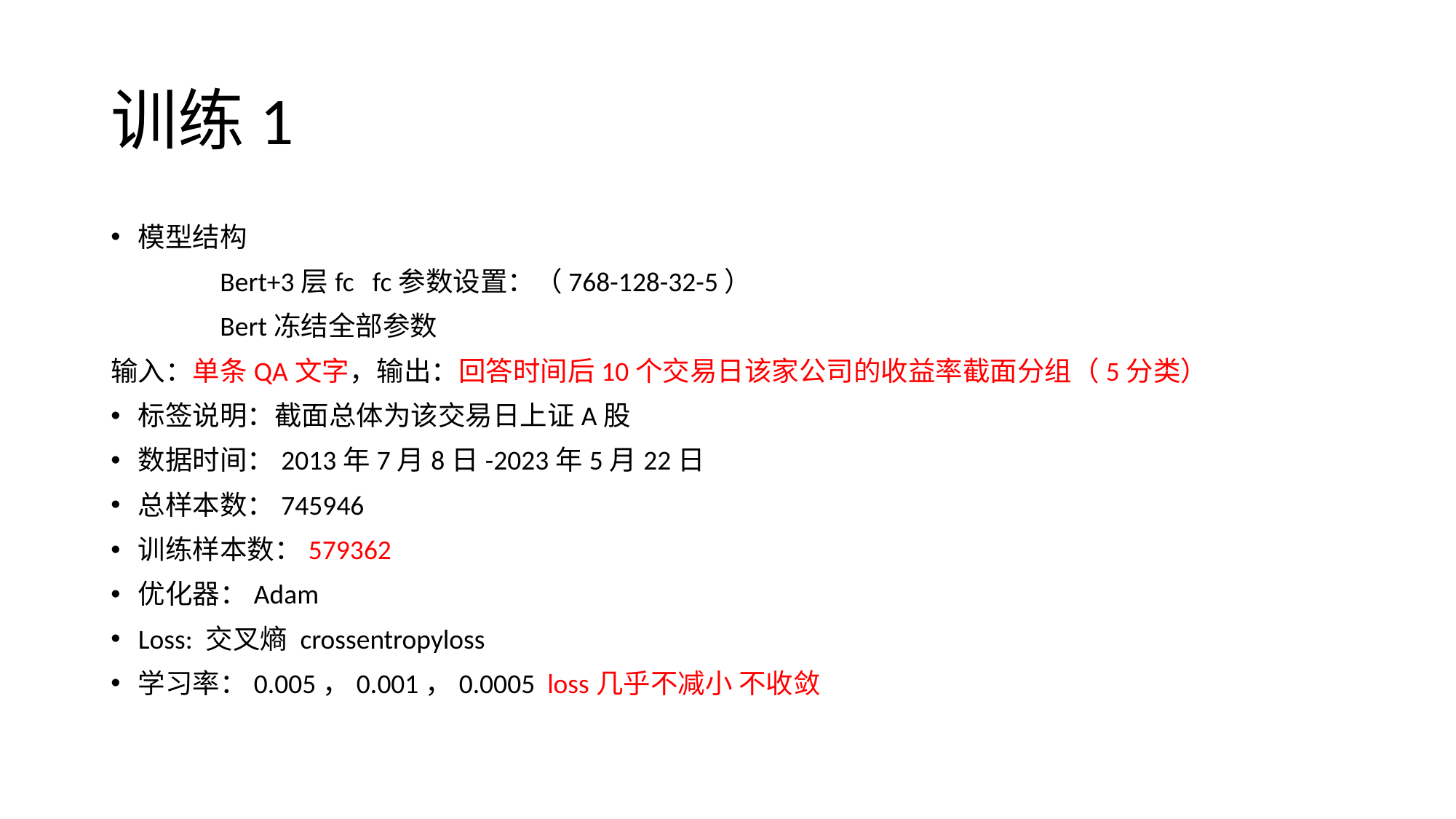

# 训练1
模型结构
	Bert+3层fc   fc参数设置：（768-128-32-5）
	Bert冻结全部参数
输入：单条QA文字，输出：回答时间后10个交易日该家公司的收益率截面分组（5分类）
标签说明：截面总体为该交易日上证A股
数据时间：2013年7月8日-2023年5月22日
总样本数：745946
训练样本数：579362
优化器：Adam
Loss: 交叉熵 crossentropyloss
学习率：0.005，0.001，0.0005  loss几乎不减小 不收敛